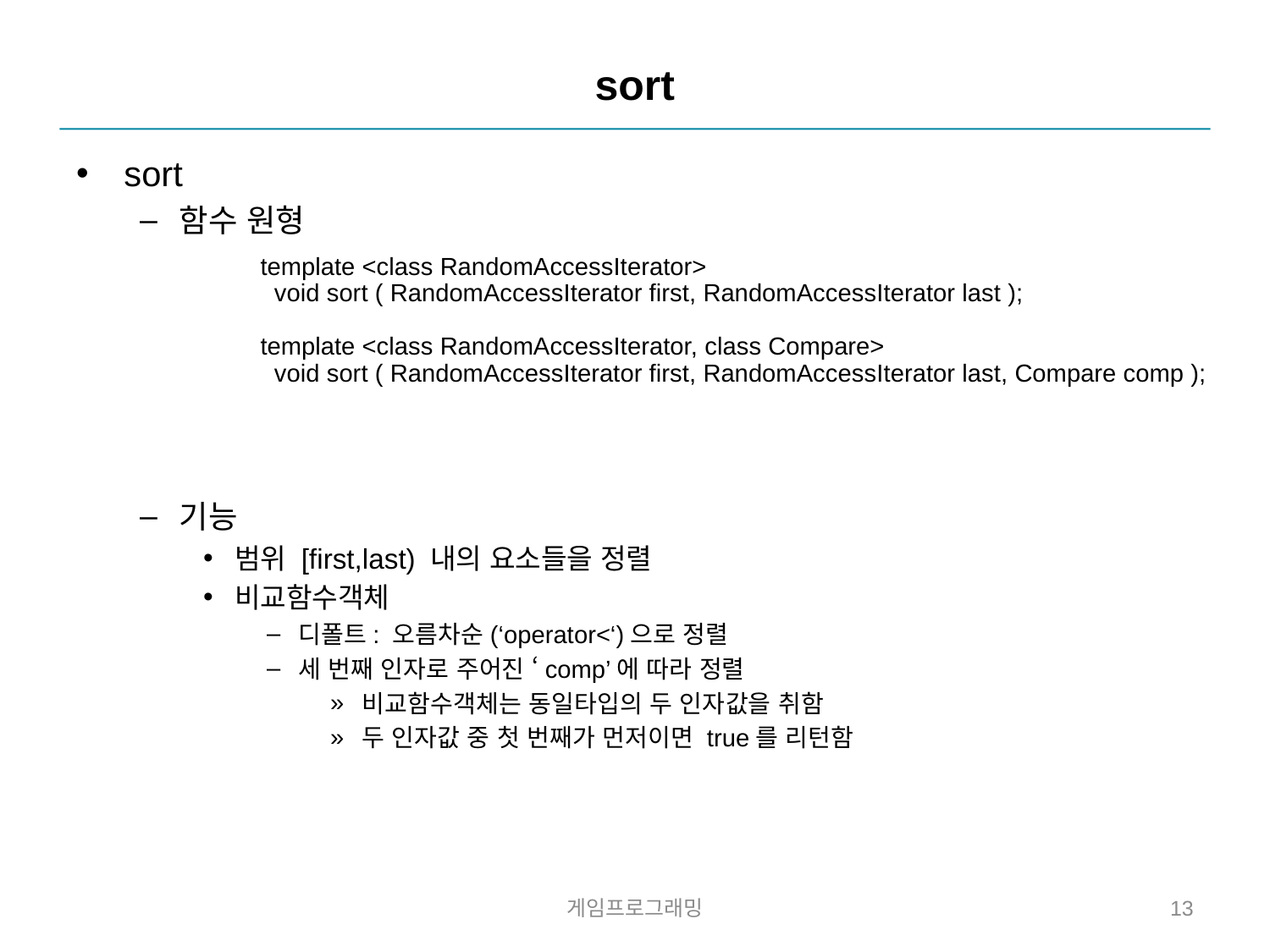

# sort
sort
함수 원형

기능
범위 [first,last) 내의 요소들을 정렬
비교함수객체
디폴트: 오름차순(‘operator<‘)으로 정렬
세 번째 인자로 주어진 ‘comp’에 따라 정렬
비교함수객체는 동일타입의 두 인자값을 취함
두 인자값 중 첫 번째가 먼저이면 true를 리턴함

template <class RandomAccessIterator>
  void sort ( RandomAccessIterator first, RandomAccessIterator last );

template <class RandomAccessIterator, class Compare>
  void sort ( RandomAccessIterator first, RandomAccessIterator last, Compare comp );
게임프로그래밍
13